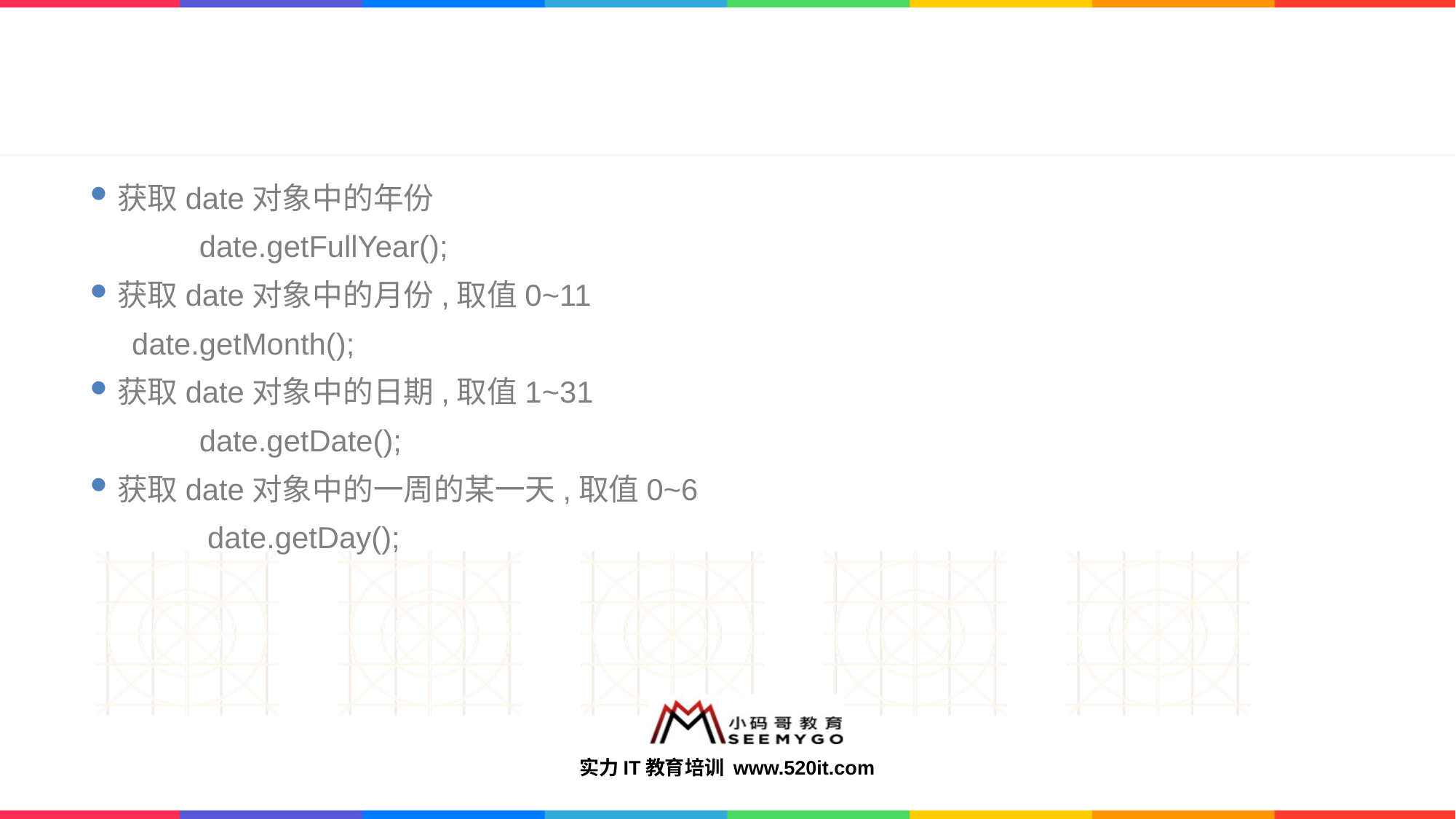

#
获取date对象中的年份
	date.getFullYear();
获取date对象中的月份,取值0~11
     date.getMonth();
获取date对象中的日期,取值1~31
	date.getDate();
获取date对象中的一周的某一天,取值0~6
	 date.getDay();